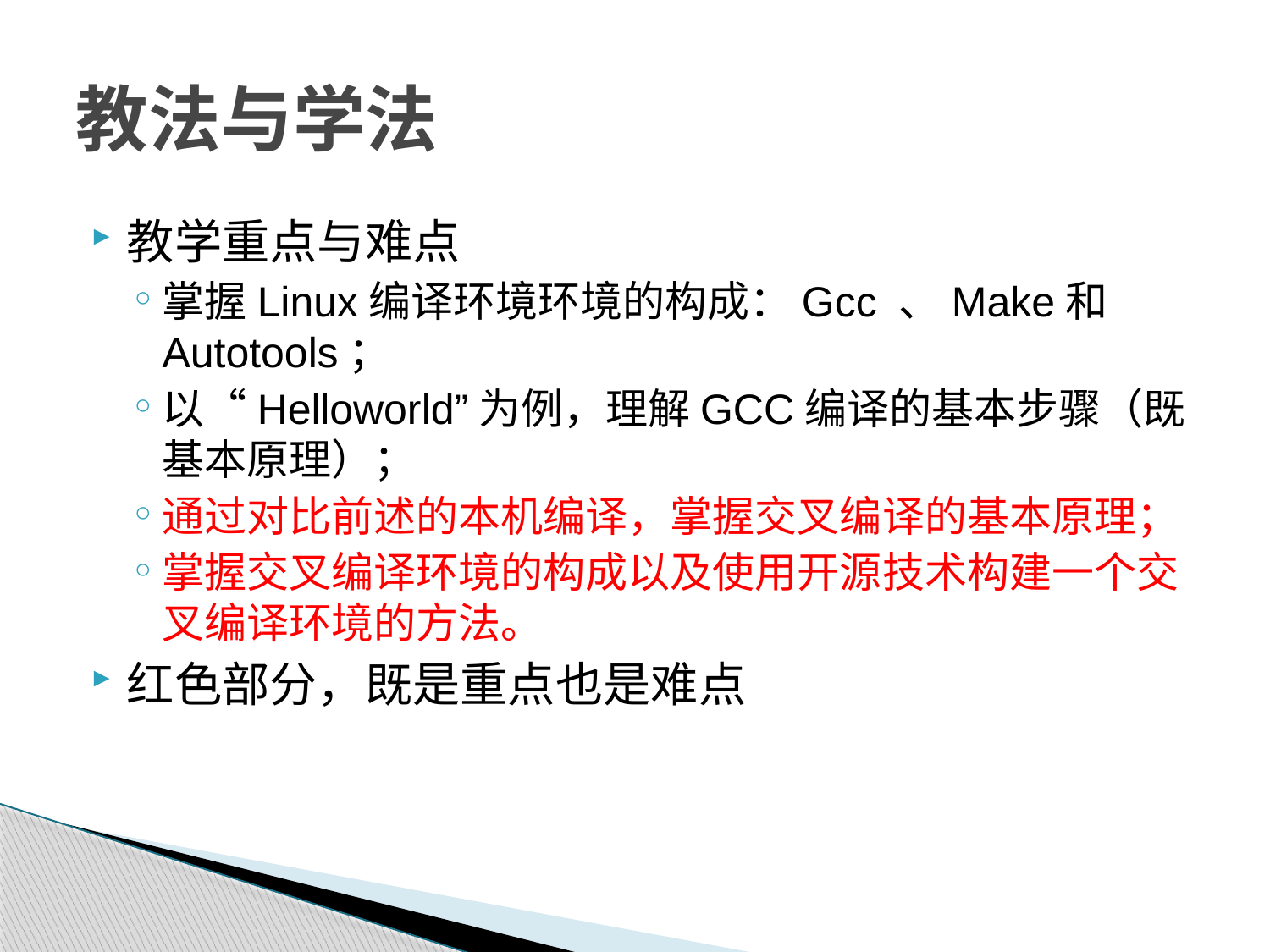

# 教法与学法
教学重点与难点
掌握Linux编译环境环境的构成：Gcc 、Make和Autotools；
以“Helloworld”为例，理解GCC编译的基本步骤（既基本原理）；
通过对比前述的本机编译，掌握交叉编译的基本原理；
掌握交叉编译环境的构成以及使用开源技术构建一个交叉编译环境的方法。
红色部分，既是重点也是难点